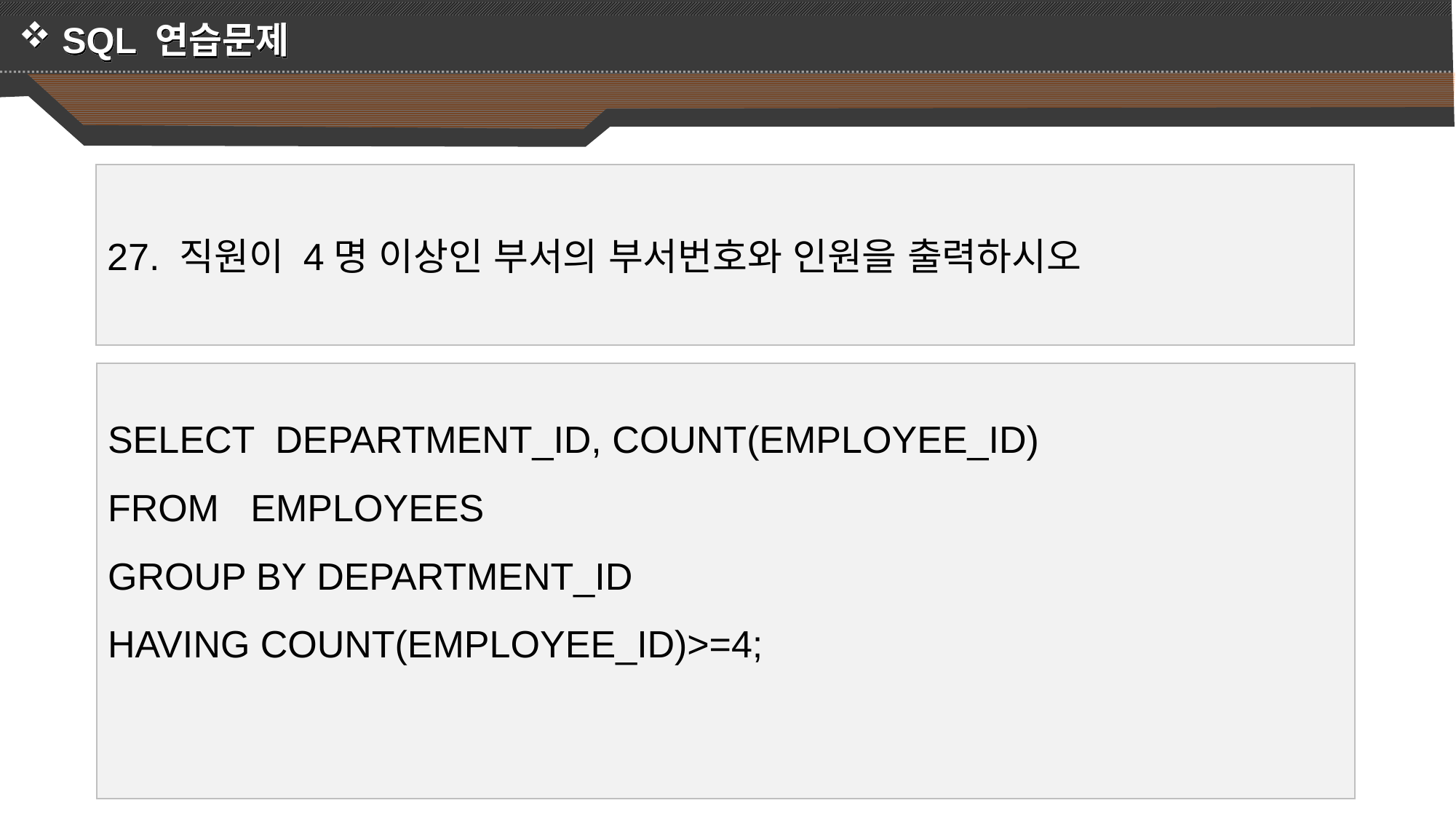

SQL 연습문제

27. 직원이 4명 이상인 부서의 부서번호와 인원을 출력하시오

SELECT  DEPARTMENT_ID, COUNT(EMPLOYEE_ID)
FROM   EMPLOYEES
GROUP BY DEPARTMENT_ID
HAVING COUNT(EMPLOYEE_ID)>=4;